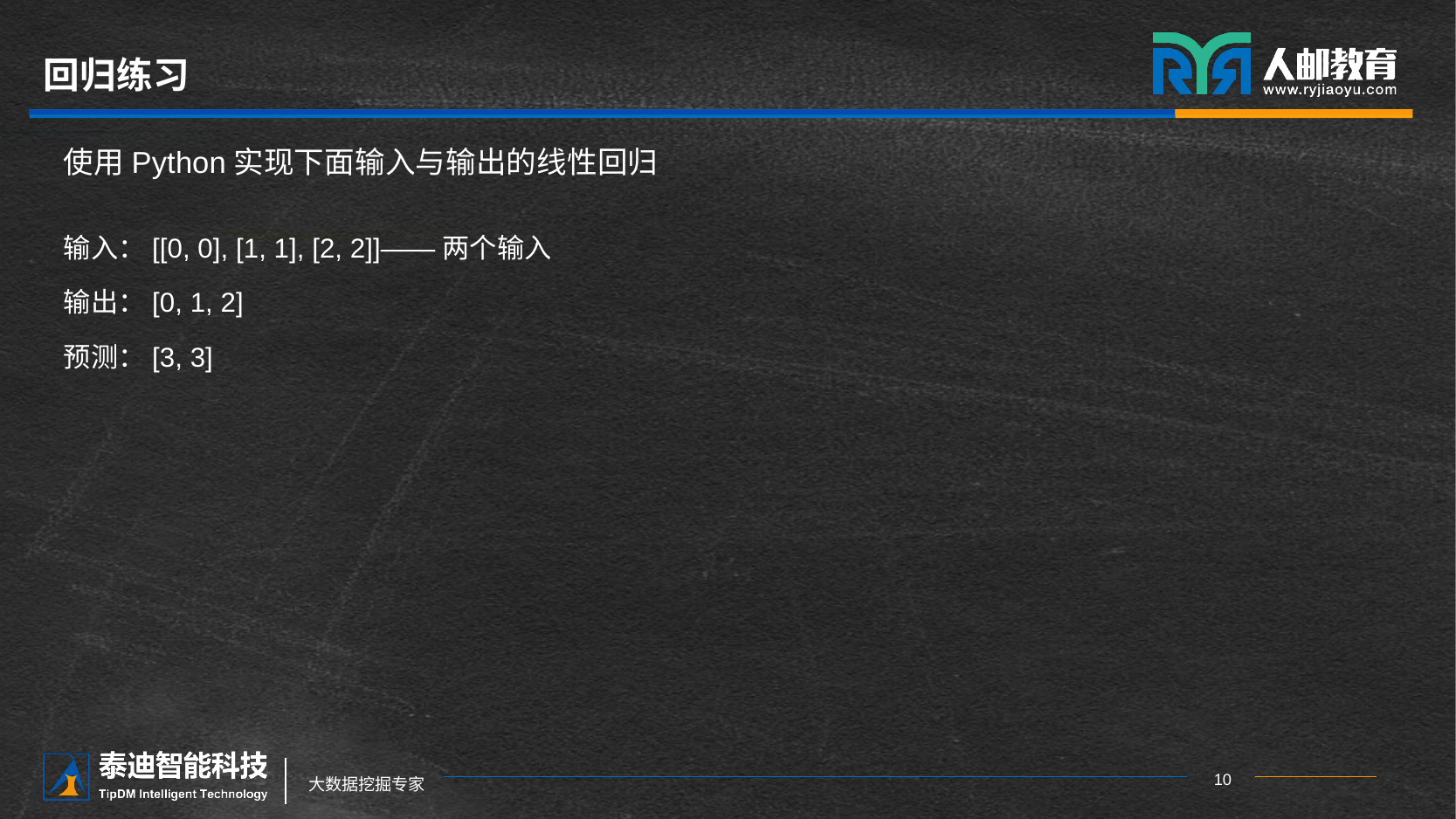

# 回归练习
使用Python实现下面输入与输出的线性回归
输入：[[0, 0], [1, 1], [2, 2]]——两个输入
输出：[0, 1, 2]
预测：[3, 3]